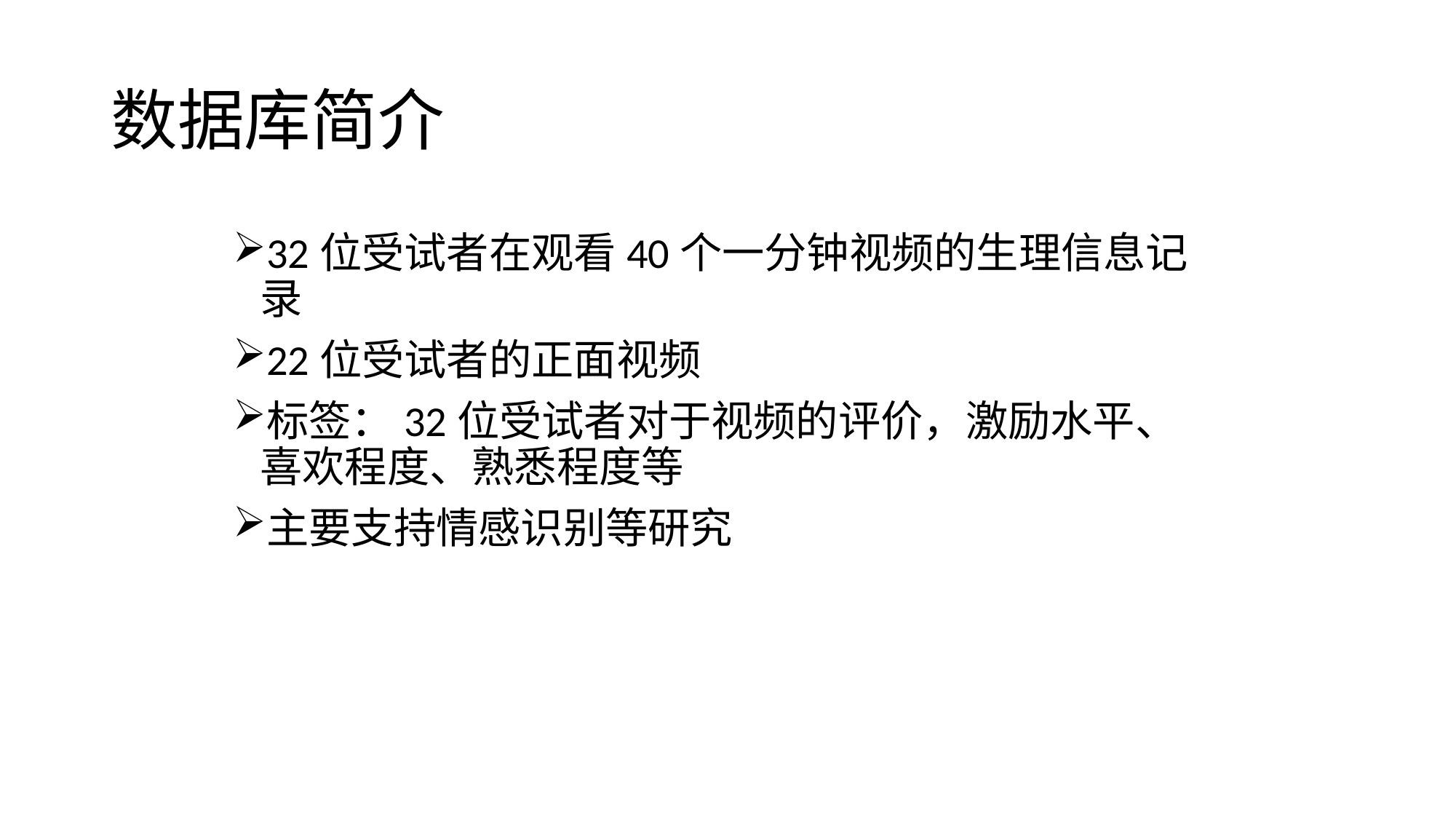

# 数据库简介

32位受试者在观看40个一分钟视频的生理信息记录
22位受试者的正面视频
标签：32位受试者对于视频的评价，激励水平、喜欢程度、熟悉程度等
主要支持情感识别等研究